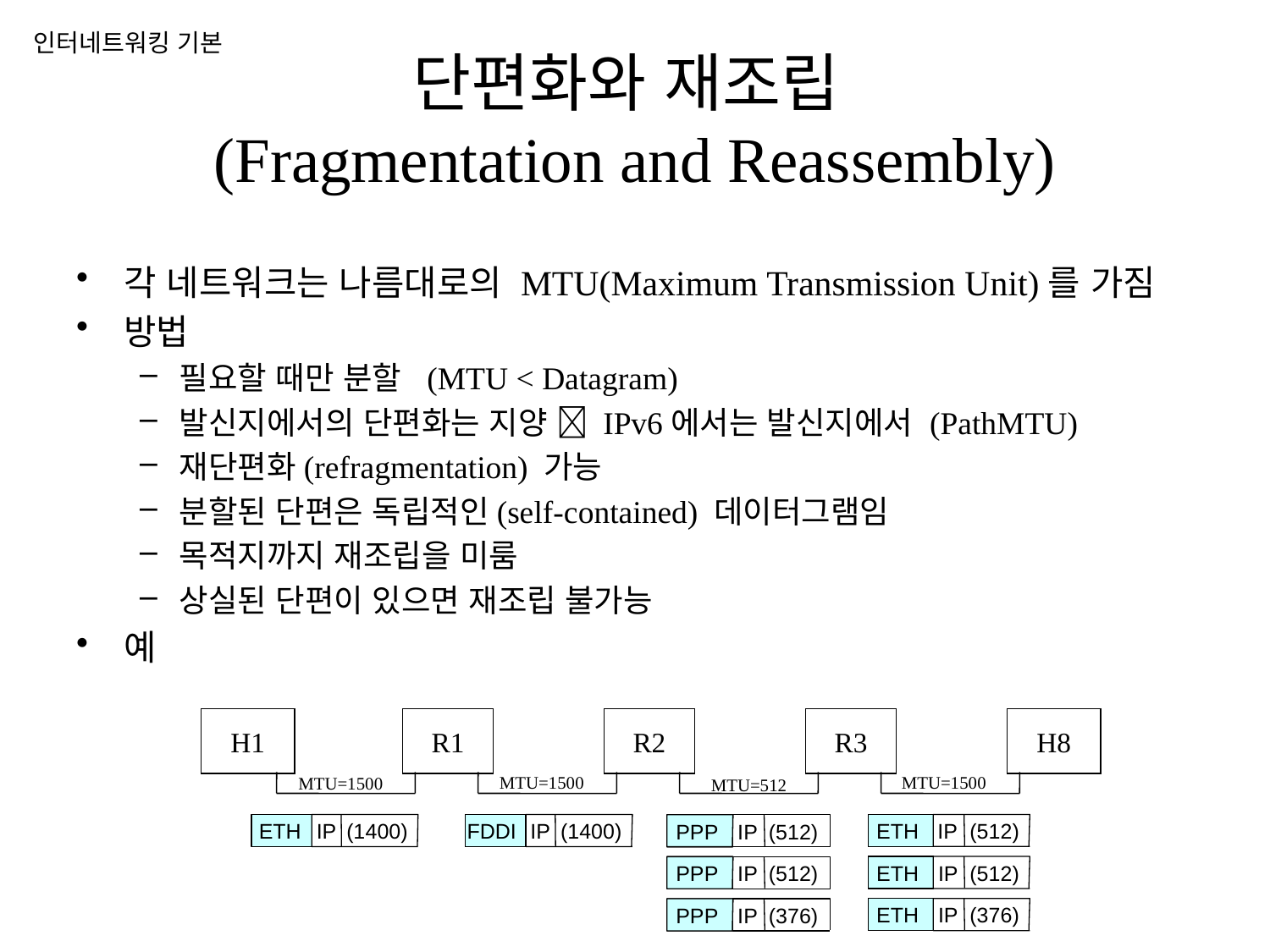

인터네트워킹 기본
# 단편화와 재조립 (Fragmentation and Reassembly)
각 네트워크는 나름대로의 MTU(Maximum Transmission Unit)를 가짐
방법
필요할 때만 분할  (MTU < Datagram)
발신지에서의 단편화는 지양 ⇔ IPv6에서는 발신지에서 (PathMTU)
재단편화(refragmentation) 가능
분할된 단편은 독립적인(self-contained) 데이터그램임
목적지까지 재조립을 미룸
상실된 단편이 있으면 재조립 불가능
예
H1
R1
R2
R3
H8

ETH
IP
(1400)

FDDI
IP
(1400)

ETH
IP
(512)

ETH
IP
(512)

ETH
IP
(376)

PPP
IP
(512)

PPP
IP
(512)

PPP
IP
(376)
MTU=1500
MTU=1500
MTU=1500
MTU=512